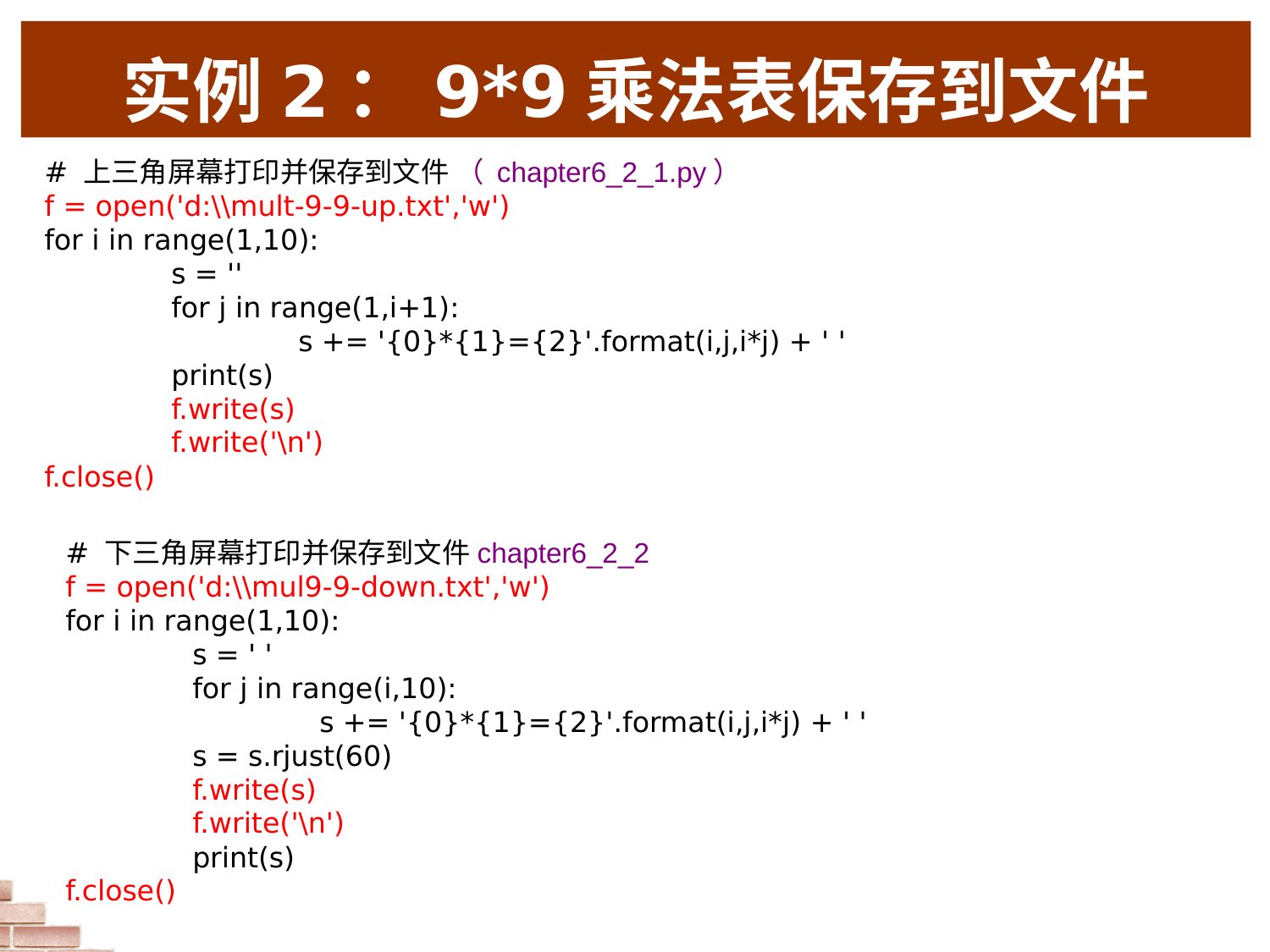

# 实例2：9*9乘法表保存到文件
# 上三角屏幕打印并保存到文件 （ chapter6_2_1.py）
f = open('d:\\mult-9-9-up.txt','w')
for i in range(1,10):
	s = ''
	for j in range(1,i+1):
		s += '{0}*{1}={2}'.format(i,j,i*j) + ' '
	print(s)
	f.write(s)
	f.write('\n')
f.close()

# 下三角屏幕打印并保存到文件chapter6_2_2
f = open('d:\\mul9-9-down.txt','w')
for i in range(1,10):
	s = ' '
	for j in range(i,10):
		s += '{0}*{1}={2}'.format(i,j,i*j) + ' '
	s = s.rjust(60)
	f.write(s)
	f.write('\n')
	print(s)
f.close()